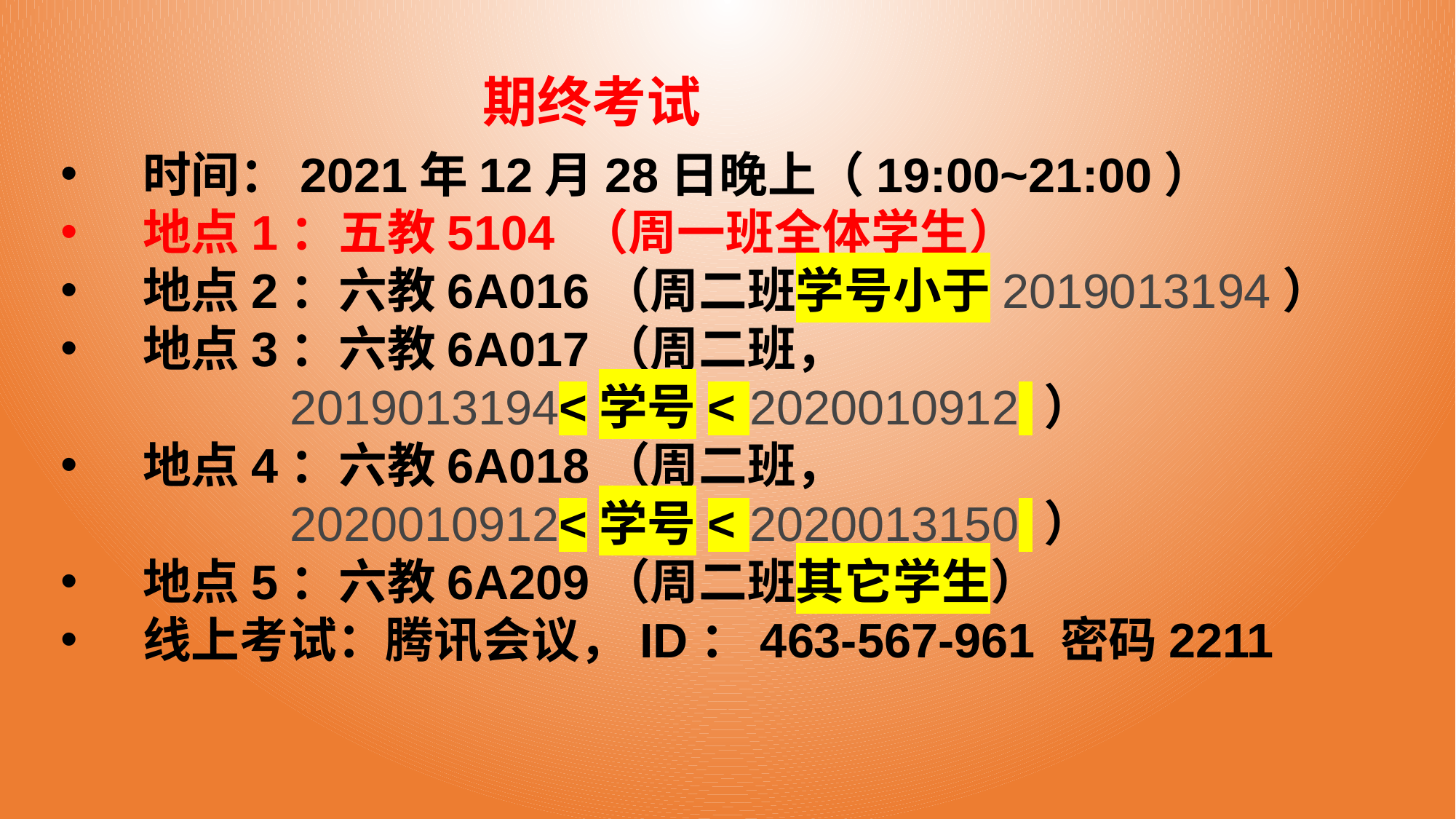

期终考试
时间：2021年12月28日晚上（19:00~21:00）
地点1：五教5104 （周一班全体学生）
地点2：六教6A016（周二班学号小于2019013194）
地点3：六教6A017（周二班，
                 2019013194<学号< 2020010912 ）
地点4：六教6A018（周二班，
                 2020010912<学号< 2020013150 ）
地点5：六教6A209（周二班其它学生）
线上考试：腾讯会议，ID：463-567-961 密码2211